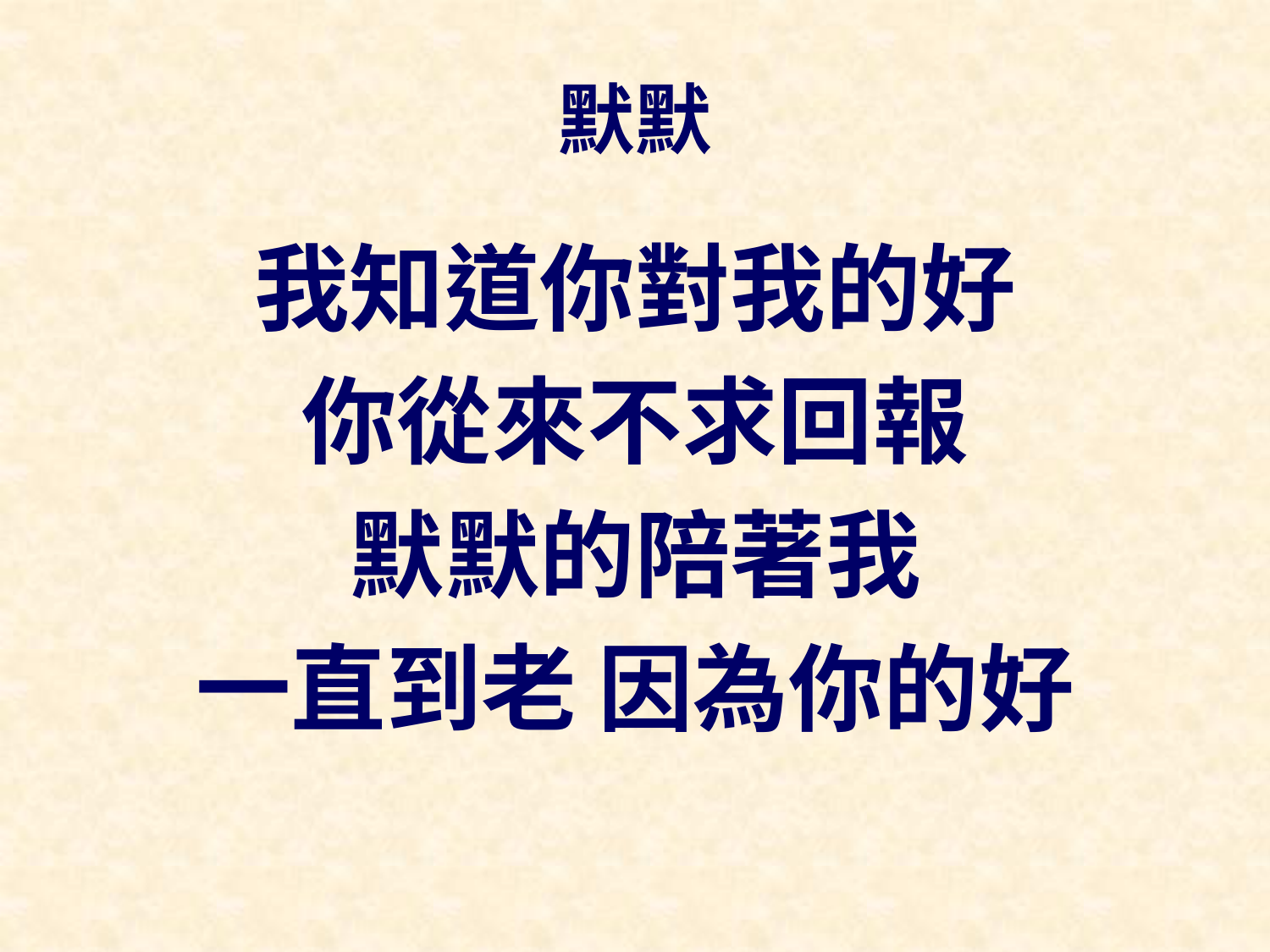

# 默默
我知道你對我的好
你從來不求回報
默默的陪著我
一直到老 因為你的好